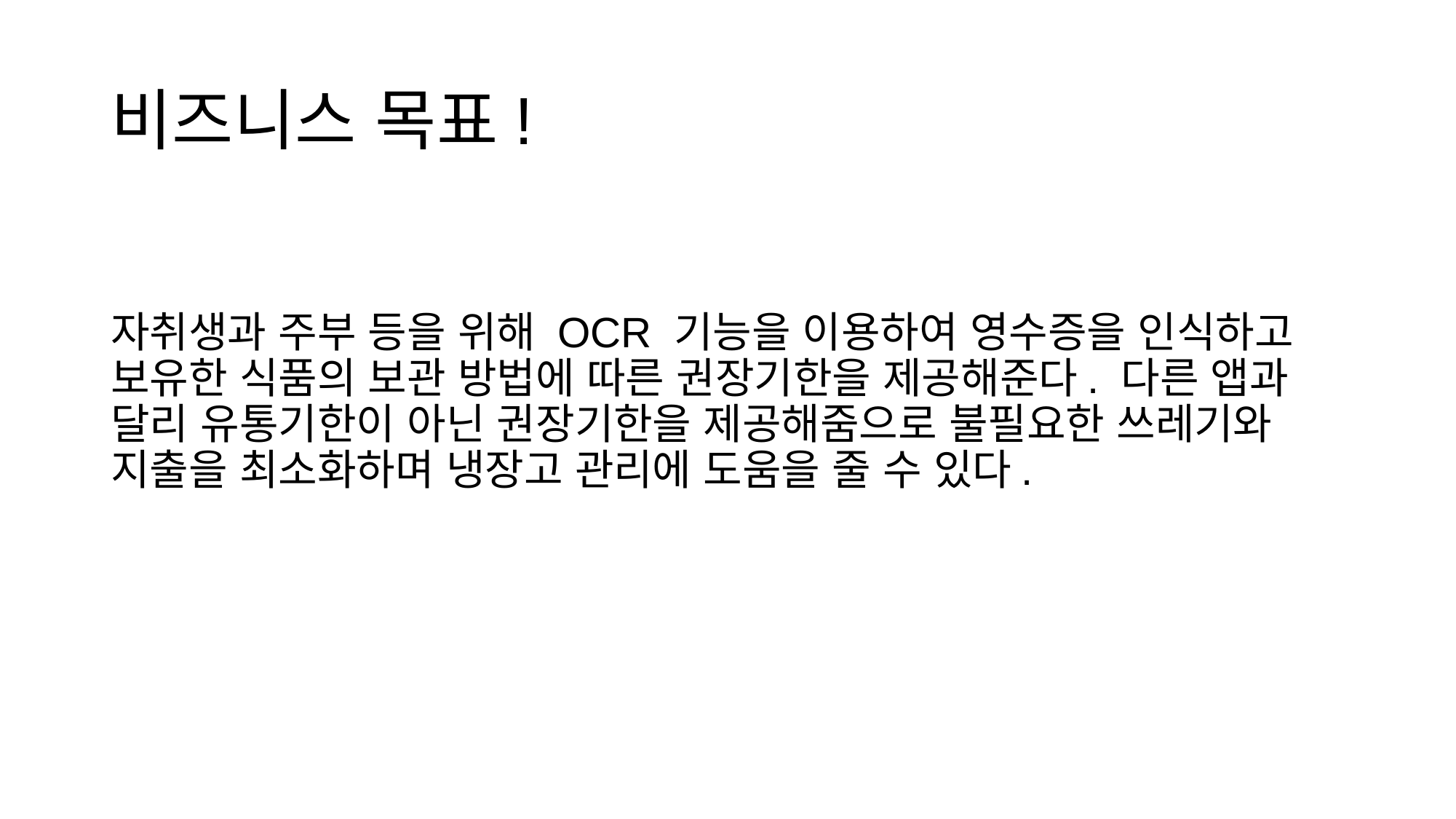

# 비즈니스 목표!
자취생과 주부 등을 위해 OCR 기능을 이용하여 영수증을 인식하고 보유한 식품의 보관 방법에 따른 권장기한을 제공해준다. 다른 앱과 달리 유통기한이 아닌 권장기한을 제공해줌으로 불필요한 쓰레기와 지출을 최소화하며 냉장고 관리에 도움을 줄 수 있다.